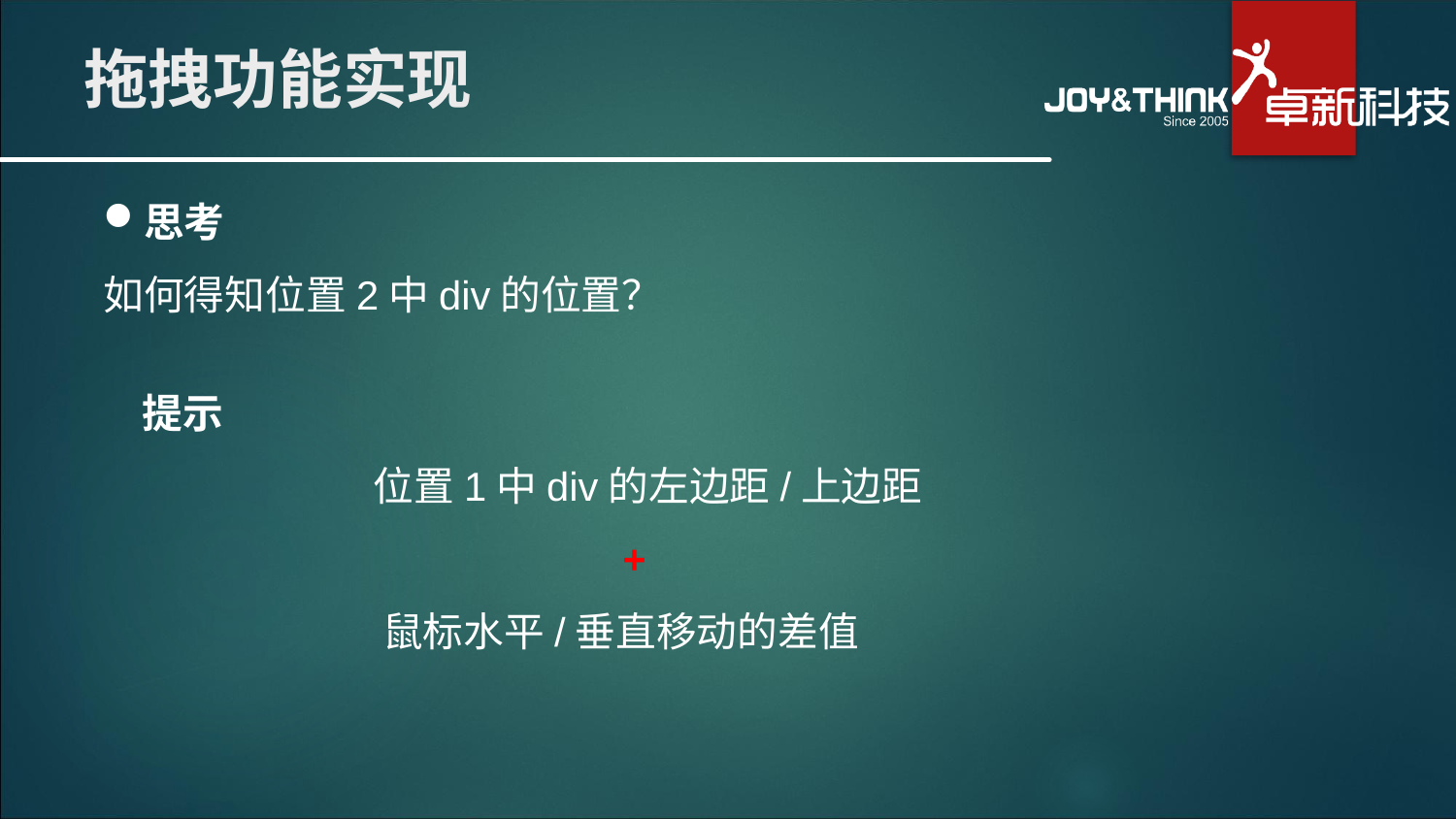

# 拖拽功能实现
思考
如何得知位置2中div的位置？
提示
                        位置1中div的左边距/上边距
                                           +
                         鼠标水平/垂直移动的差值